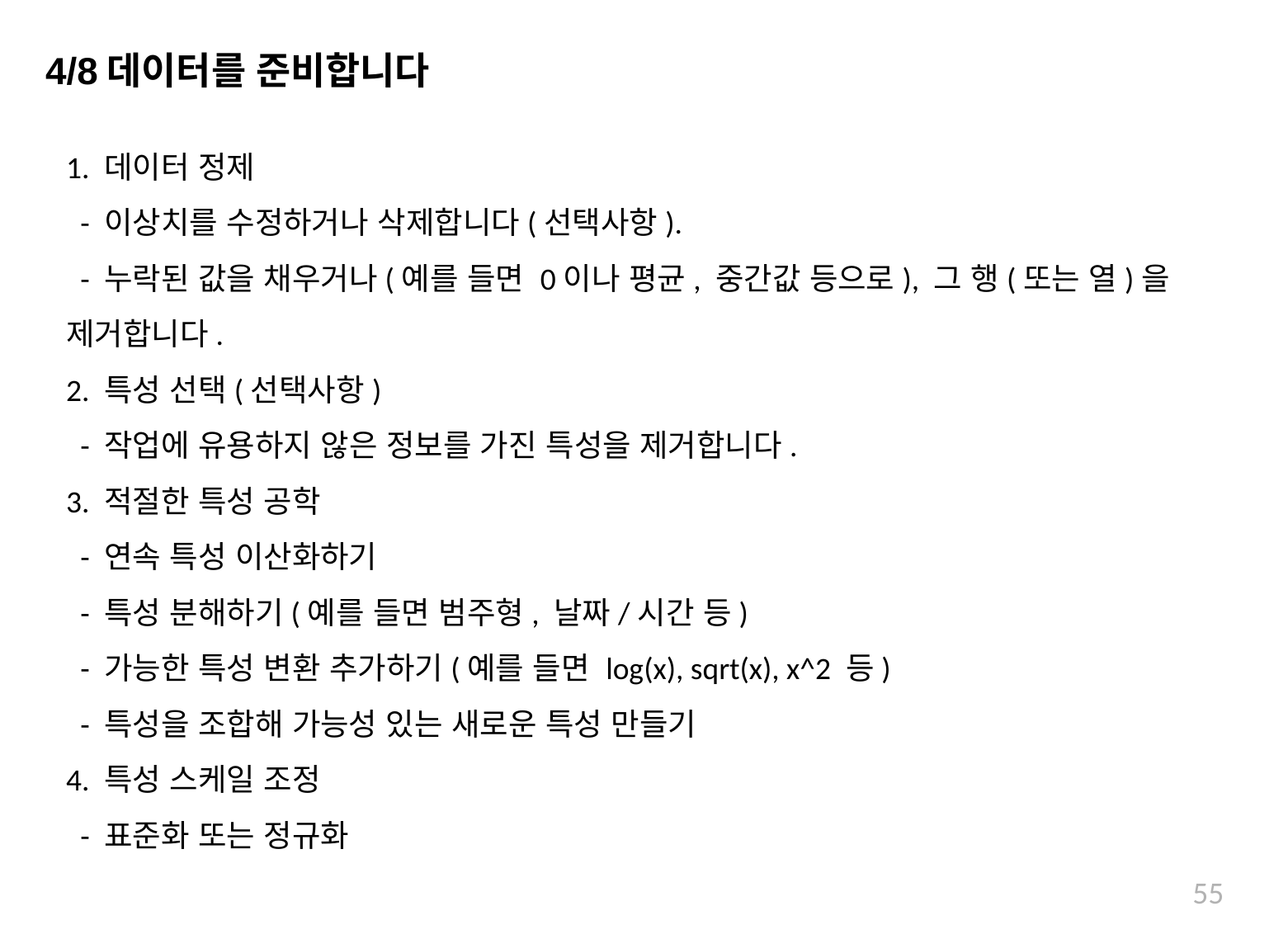

# 4/8데이터를 준비합니다
1. 데이터 정제
  - 이상치를 수정하거나 삭제합니다(선택사항).
  - 누락된 값을 채우거나(예를 들면 0이나 평균, 중간값 등으로), 그 행(또는 열)을 제거합니다.
2. 특성 선택(선택사항)
  - 작업에 유용하지 않은 정보를 가진 특성을 제거합니다.
3. 적절한 특성 공학
  - 연속 특성 이산화하기
  - 특성 분해하기(예를 들면 범주형, 날짜/시간 등)
  - 가능한 특성 변환 추가하기(예를 들면 log(x), sqrt(x), x^2 등)
  - 특성을 조합해 가능성 있는 새로운 특성 만들기
4. 특성 스케일 조정
  - 표준화 또는 정규화

55